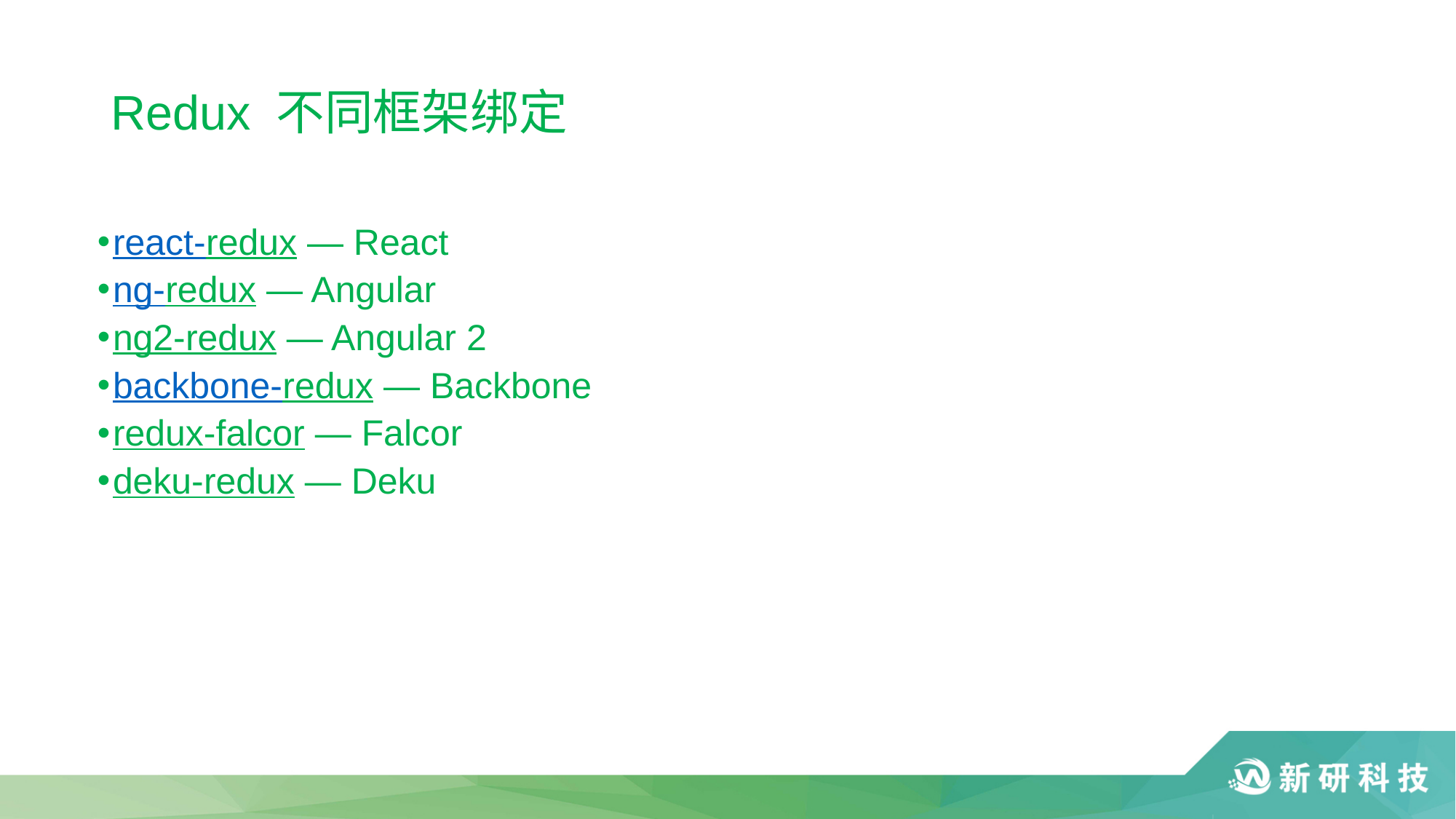

# Redux 不同框架绑定
react-redux — React
ng-redux — Angular
ng2-redux — Angular 2
backbone-redux — Backbone
redux-falcor — Falcor
deku-redux — Deku